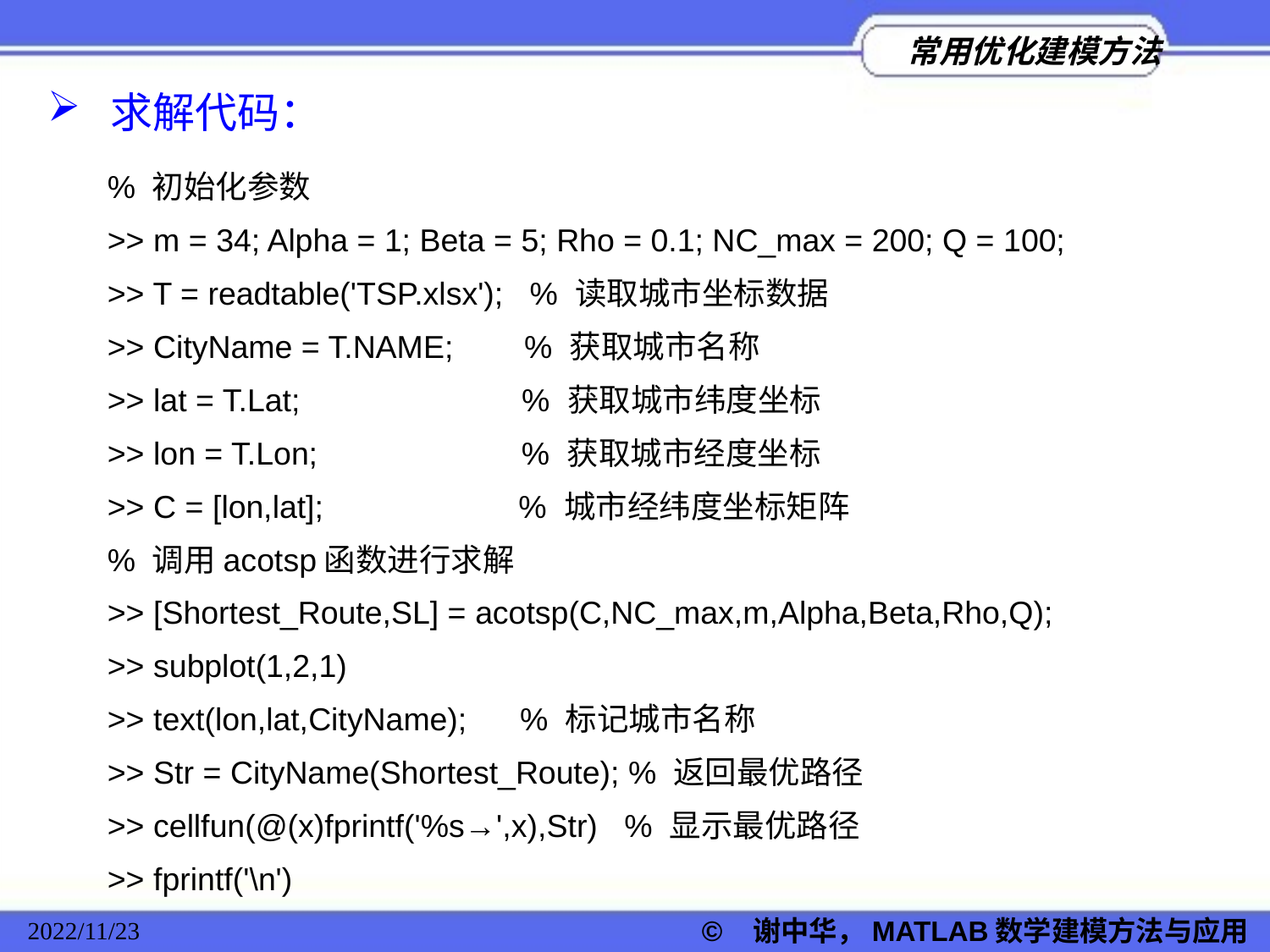

求解代码：
% 初始化参数
>> m = 34; Alpha = 1; Beta = 5; Rho = 0.1; NC_max = 200; Q = 100;
>> T = readtable('TSP.xlsx');   % 读取城市坐标数据
>> CityName = T.NAME;        % 获取城市名称
>> lat = T.Lat;                         % 获取城市纬度坐标
>> lon = T.Lon;                       % 获取城市经度坐标
>> C = [lon,lat];                      % 城市经纬度坐标矩阵
% 调用acotsp函数进行求解
>> [Shortest_Route,SL] = acotsp(C,NC_max,m,Alpha,Beta,Rho,Q);
>> subplot(1,2,1)
>> text(lon,lat,CityName);      % 标记城市名称
>> Str = CityName(Shortest_Route); % 返回最优路径
>> cellfun(@(x)fprintf('%s→',x),Str)   % 显示最优路径
>> fprintf('\n')
2022/11/23
©   谢中华，MATLAB数学建模方法与应用